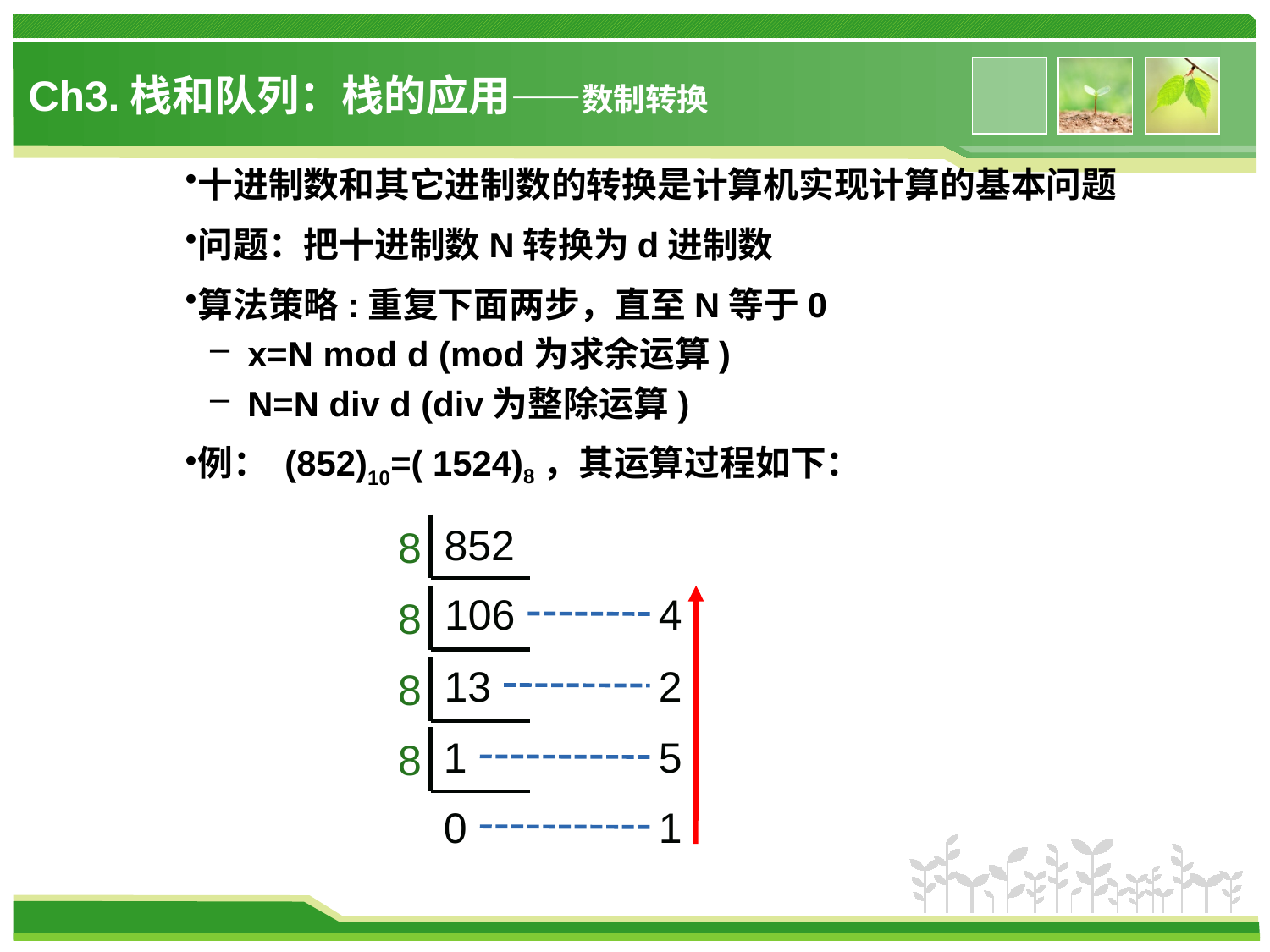

# Ch3.栈和队列：栈的应用——数制转换
十进制数和其它进制数的转换是计算机实现计算的基本问题
问题：把十进制数N转换为d进制数
算法策略:重复下面两步，直至N等于0
x=N mod d (mod为求余运算)
N=N div d (div为整除运算)
例： (852)10=( 1524)8，其运算过程如下：

852
8
106
4
8
13
2
8
1
5
8
0
1
26